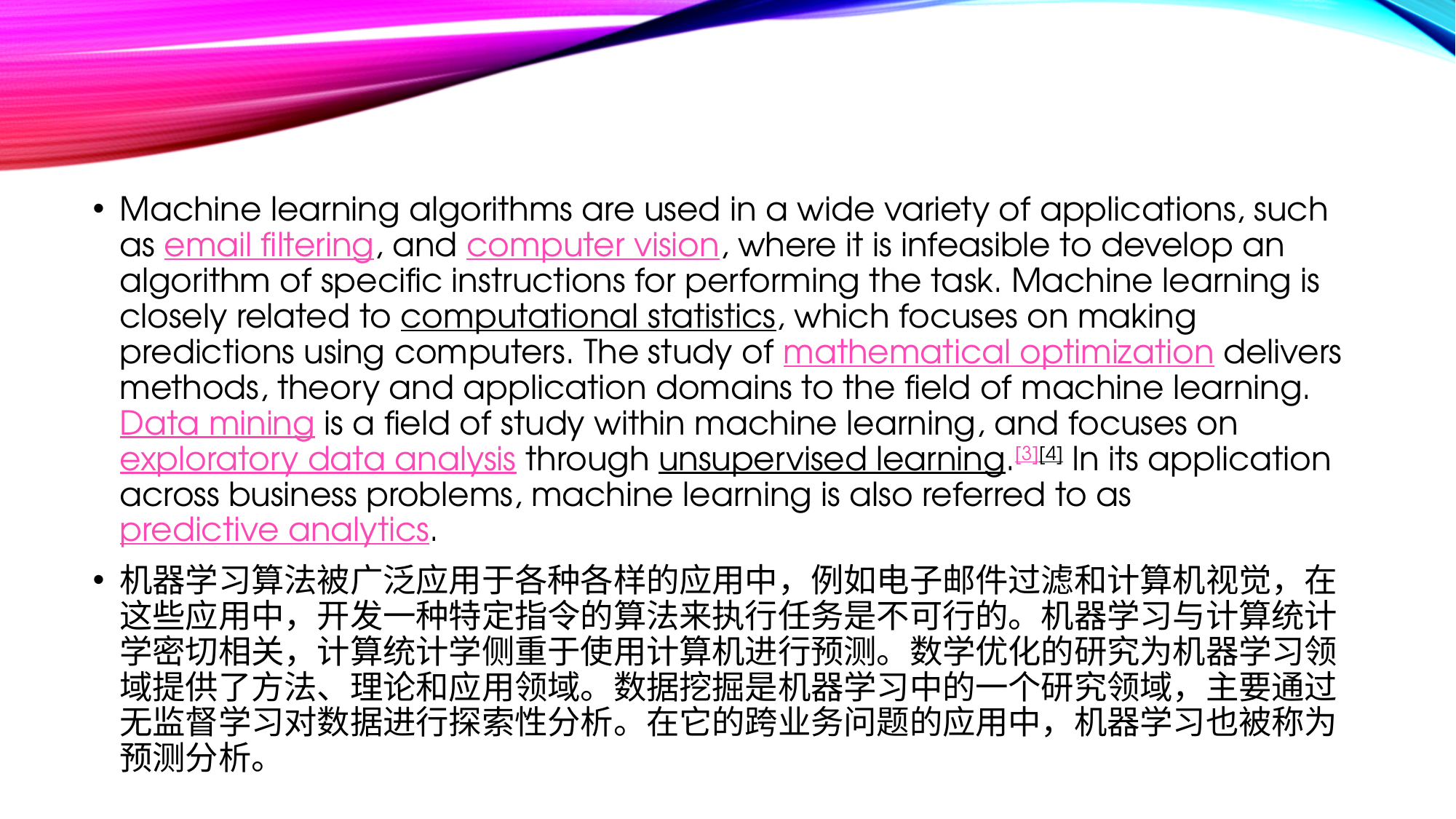

#
Machine learning algorithms are used in a wide variety of applications, such as email filtering, and computer vision, where it is infeasible to develop an algorithm of specific instructions for performing the task. Machine learning is closely related to computational statistics, which focuses on making predictions using computers. The study of mathematical optimization delivers methods, theory and application domains to the field of machine learning. Data mining is a field of study within machine learning, and focuses on exploratory data analysis through unsupervised learning.[3][4] In its application across business problems, machine learning is also referred to as predictive analytics.
机器学习算法被广泛应用于各种各样的应用中，例如电子邮件过滤和计算机视觉，在这些应用中，开发一种特定指令的算法来执行任务是不可行的。机器学习与计算统计学密切相关，计算统计学侧重于使用计算机进行预测。数学优化的研究为机器学习领域提供了方法、理论和应用领域。数据挖掘是机器学习中的一个研究领域，主要通过无监督学习对数据进行探索性分析。在它的跨业务问题的应用中，机器学习也被称为预测分析。